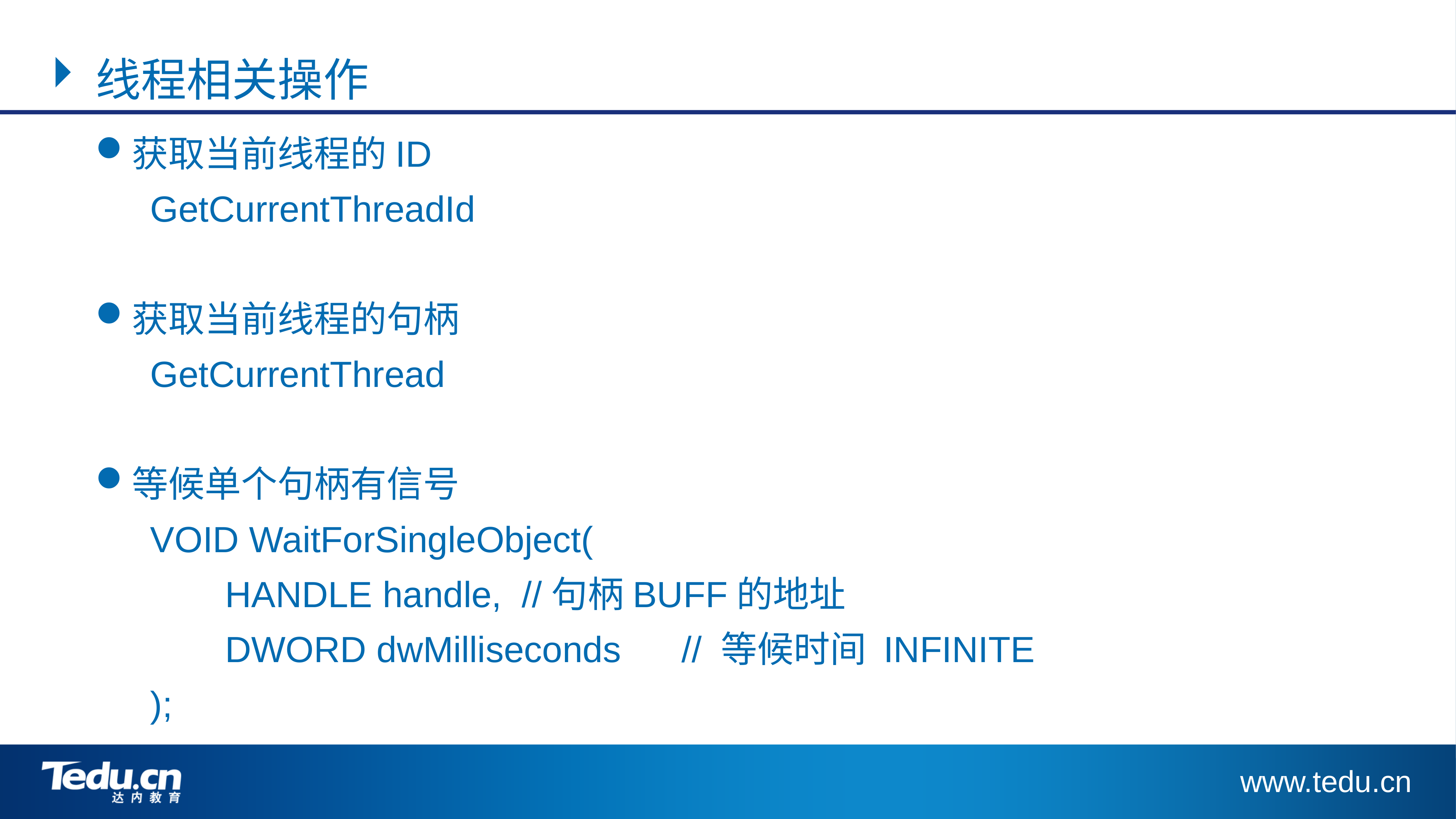

线程相关操作
获取当前线程的ID
	GetCurrentThreadId

获取当前线程的句柄
	GetCurrentThread

等候单个句柄有信号
	VOID WaitForSingleObject(
		  HANDLE handle,  //句柄BUFF的地址
		  DWORD dwMilliseconds      // 等候时间 INFINITE
	);